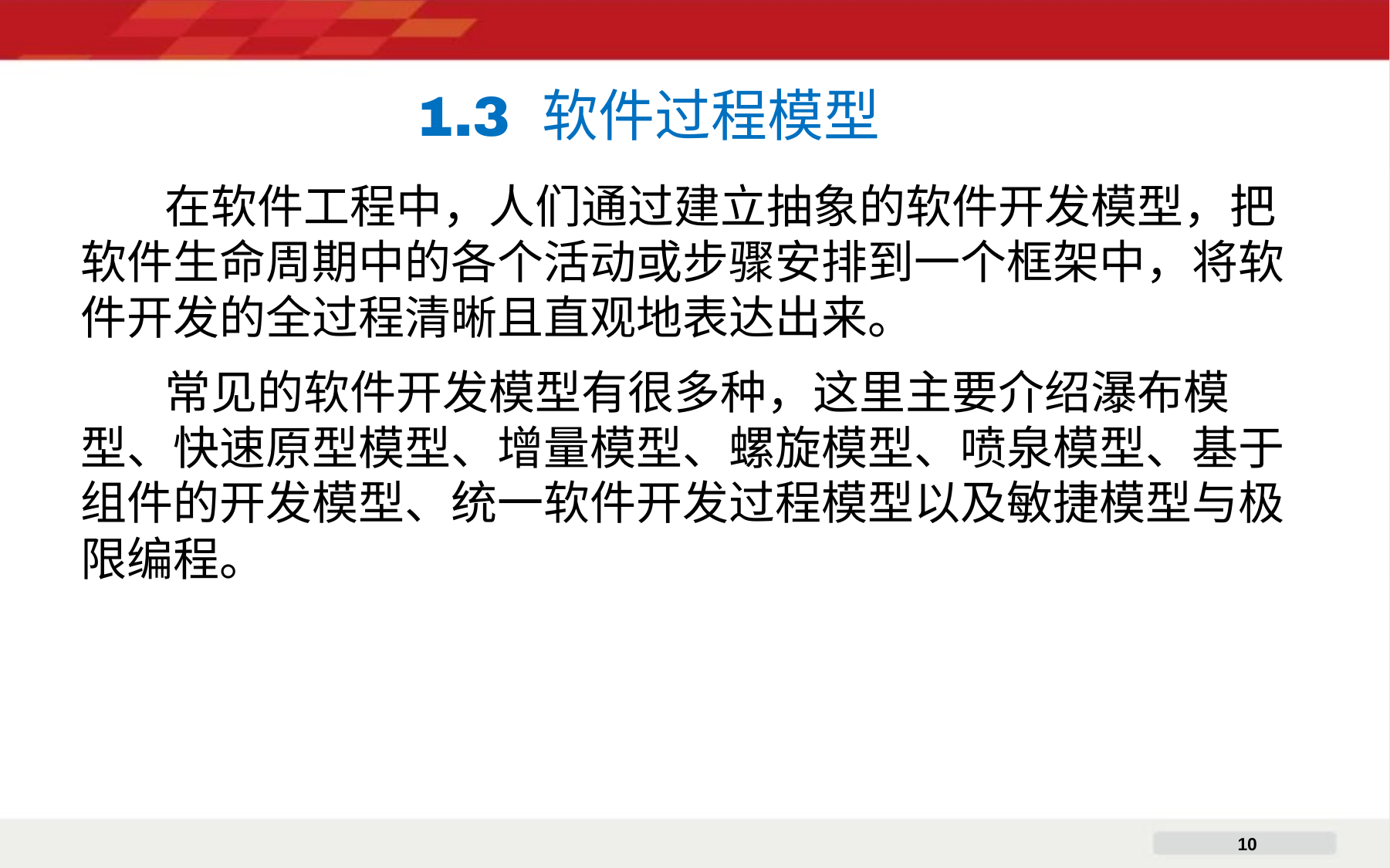

# 1.3 软件过程模型
       在软件工程中，人们通过建立抽象的软件开发模型，把软件生命周期中的各个活动或步骤安排到一个框架中，将软件开发的全过程清晰且直观地表达出来。
       常见的软件开发模型有很多种，这里主要介绍瀑布模型、快速原型模型、增量模型、螺旋模型、喷泉模型、基于组件的开发模型、统一软件开发过程模型以及敏捷模型与极限编程。